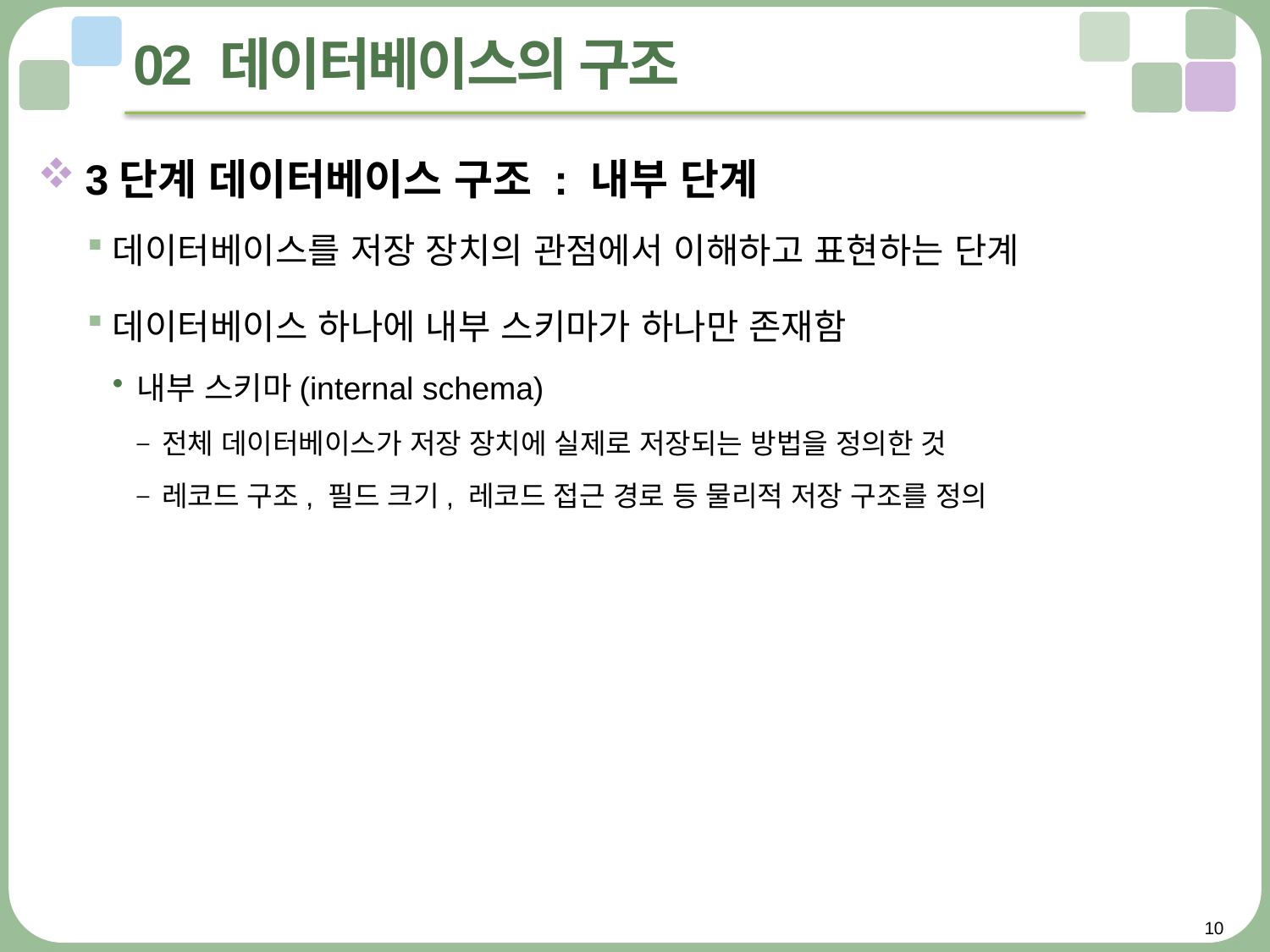

# 02 데이터베이스의 구조
3단계 데이터베이스 구조 : 내부 단계
데이터베이스를 저장 장치의 관점에서 이해하고 표현하는 단계
데이터베이스 하나에 내부 스키마가 하나만 존재함
내부 스키마(internal schema)
전체 데이터베이스가 저장 장치에 실제로 저장되는 방법을 정의한 것
레코드 구조, 필드 크기, 레코드 접근 경로 등 물리적 저장 구조를 정의